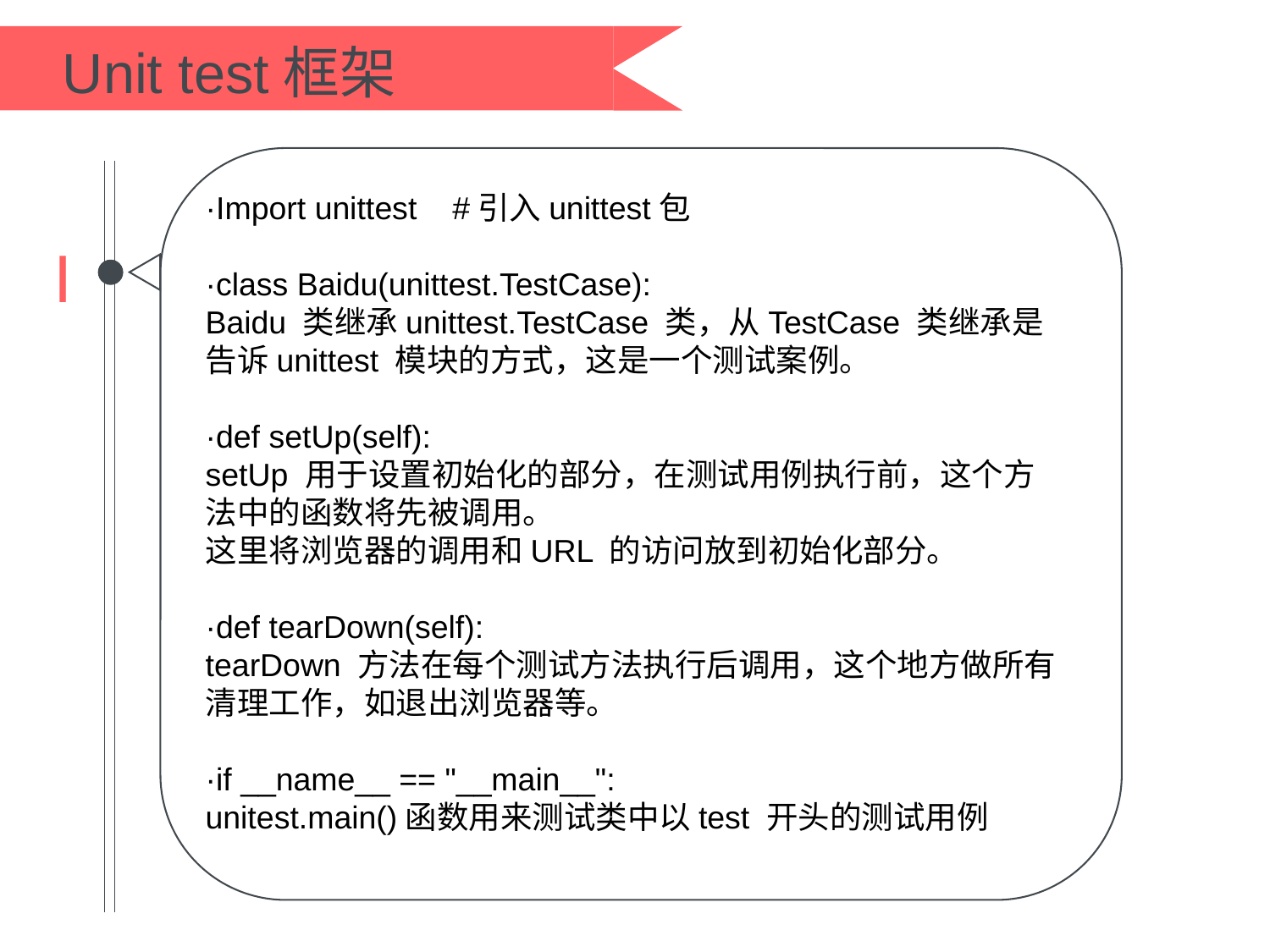

Unit test框架

·Import unittest    #引入unittest包

·class Baidu(unittest.TestCase):
Baidu 类继承unittest.TestCase 类，从TestCase 类继承是告诉unittest 模块的方式，这是一个测试案例。

·def setUp(self):
setUp 用于设置初始化的部分，在测试用例执行前，这个方法中的函数将先被调用。
这里将浏览器的调用和URL 的访问放到初始化部分。

·def tearDown(self):
tearDown 方法在每个测试方法执行后调用，这个地方做所有清理工作，如退出浏览器等。

·if __name__ == "__main__":
unitest.main()函数用来测试类中以test 开头的测试用例

Ⅰ